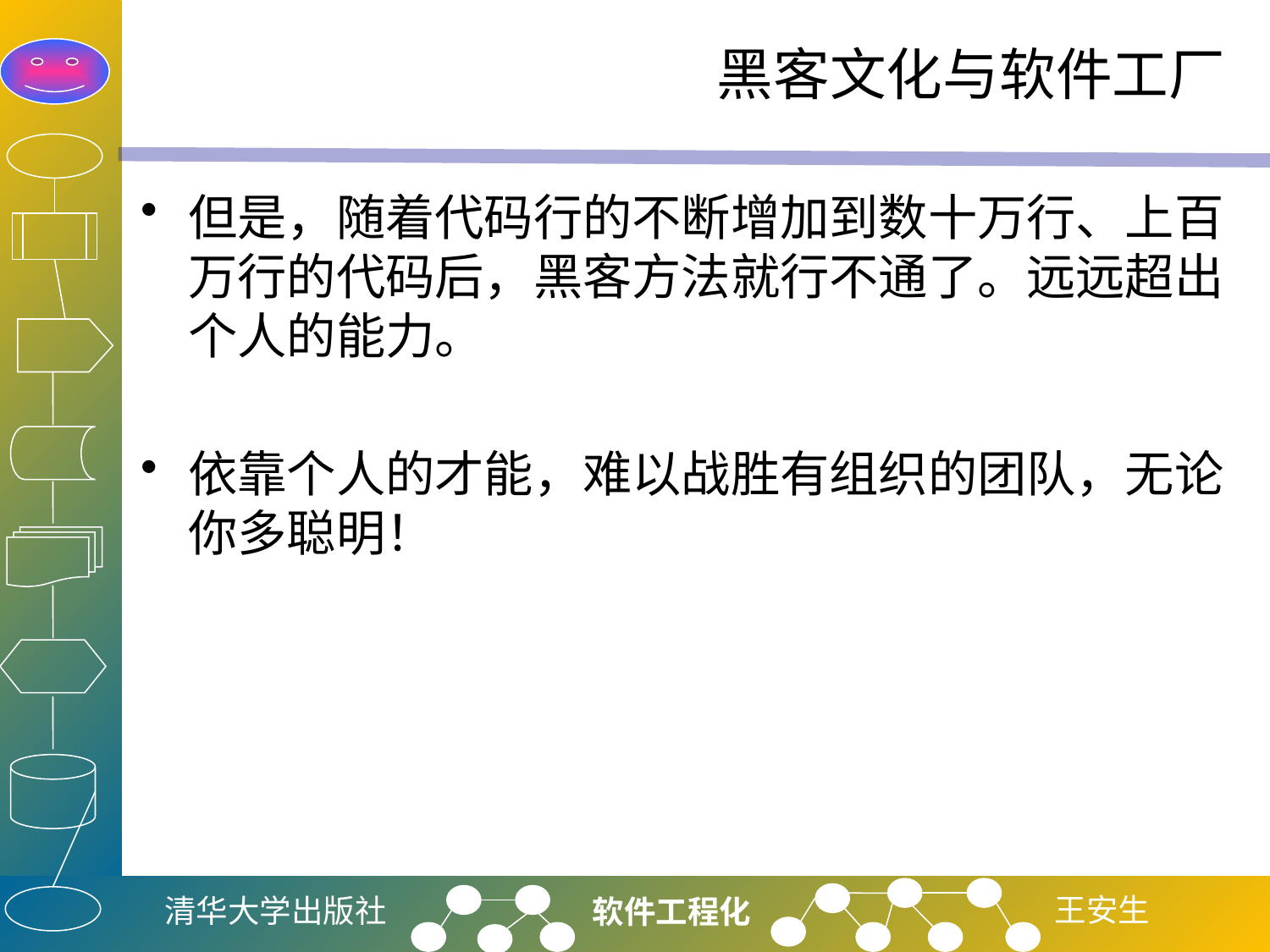

# 黑客文化与软件工厂
但是，随着代码行的不断增加到数十万行、上百万行的代码后，黑客方法就行不通了。远远超出个人的能力。

依靠个人的才能，难以战胜有组织的团队，无论你多聪明！